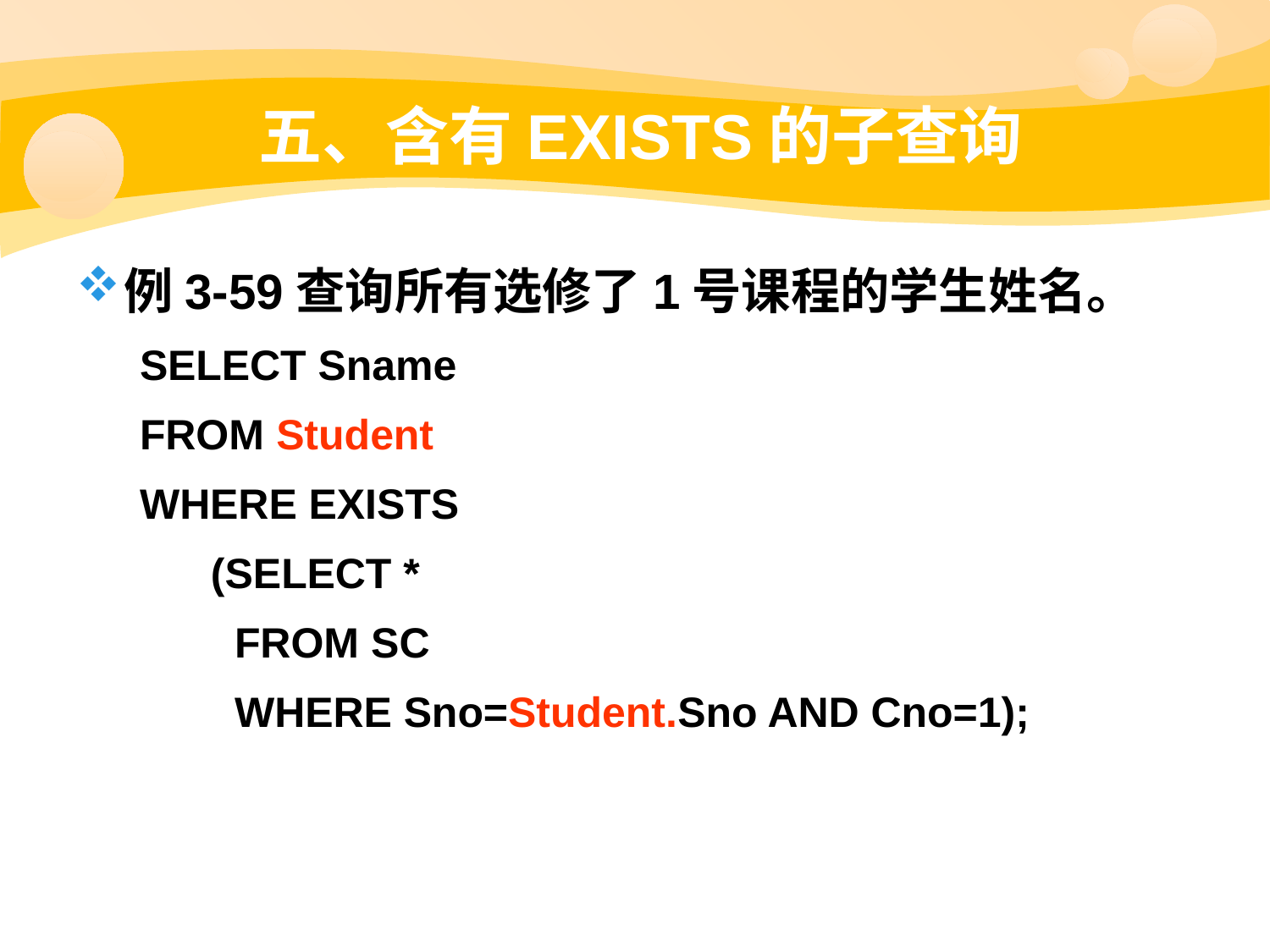

# 五、含有EXISTS的子查询
例3-59查询所有选修了1号课程的学生姓名。
SELECT Sname
FROM Student
WHERE EXISTS
      (SELECT *
        FROM SC
        WHERE Sno=Student.Sno AND Cno=1);